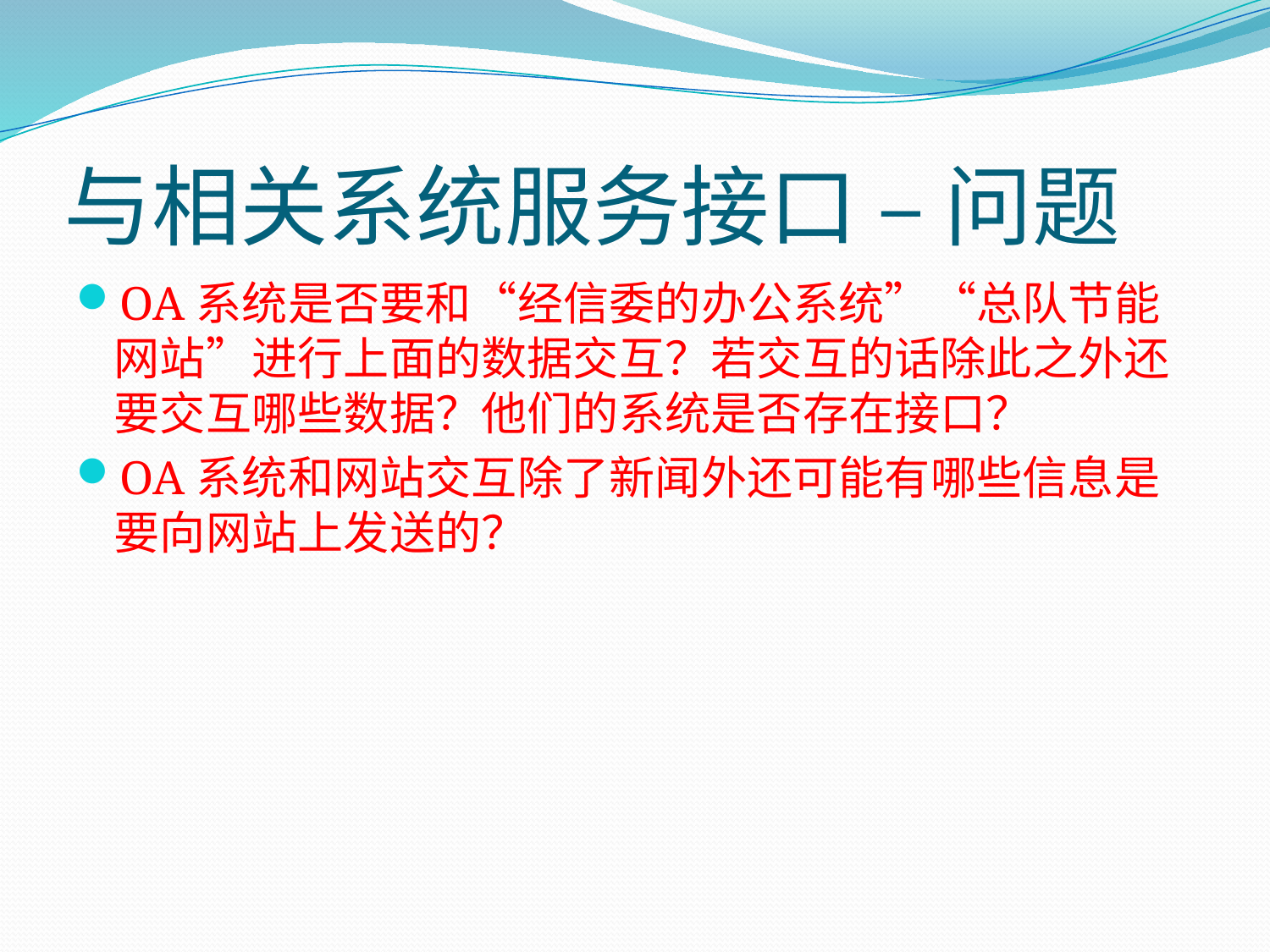

# 与相关系统服务接口 – 问题
OA系统是否要和“经信委的办公系统”“总队节能网站”进行上面的数据交互？若交互的话除此之外还要交互哪些数据？他们的系统是否存在接口？
OA系统和网站交互除了新闻外还可能有哪些信息是要向网站上发送的？